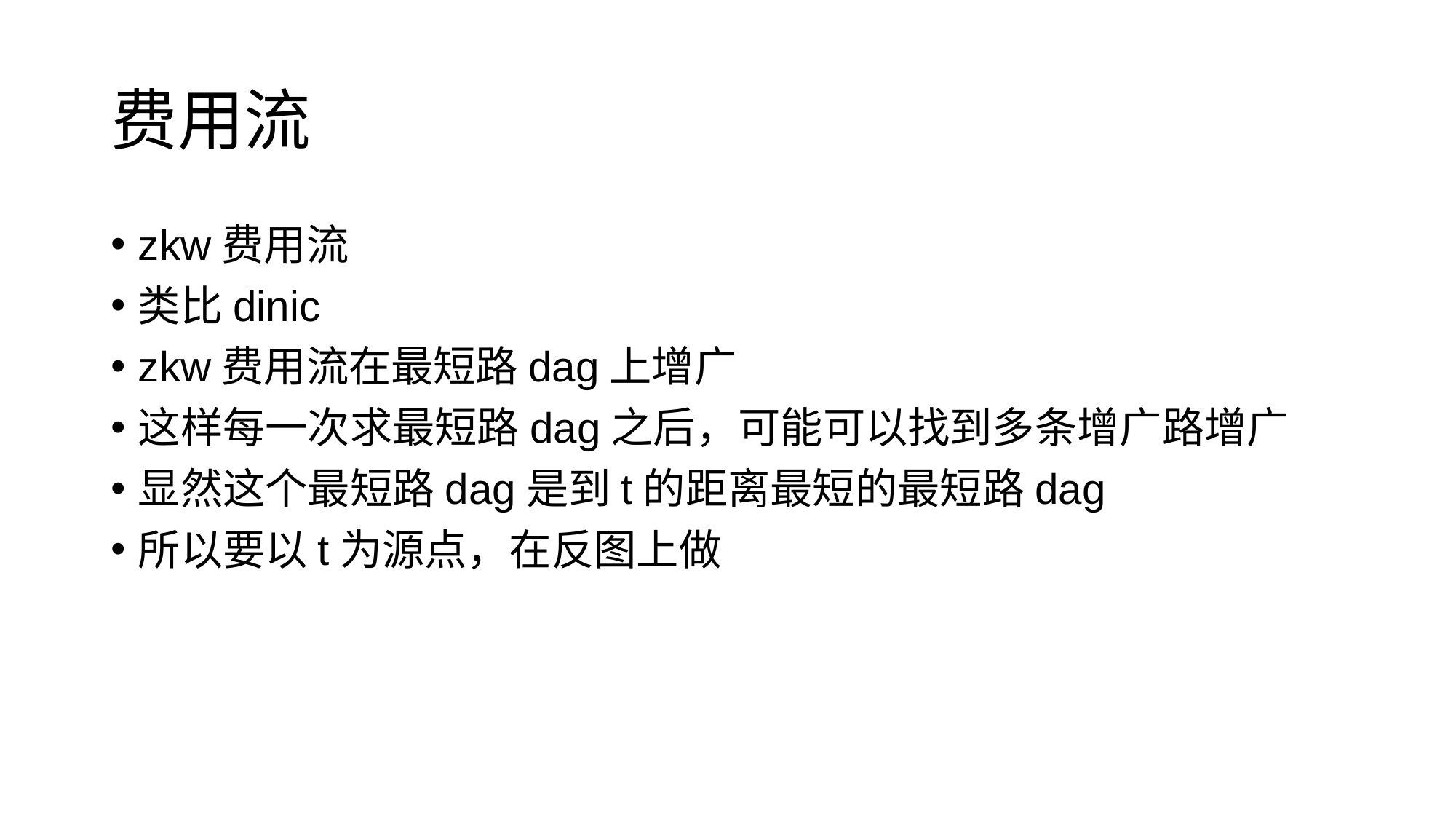

# 费用流
zkw费用流
类比dinic
zkw费用流在最短路dag上增广
这样每一次求最短路dag之后，可能可以找到多条增广路增广
显然这个最短路dag是到t的距离最短的最短路dag
所以要以t为源点，在反图上做